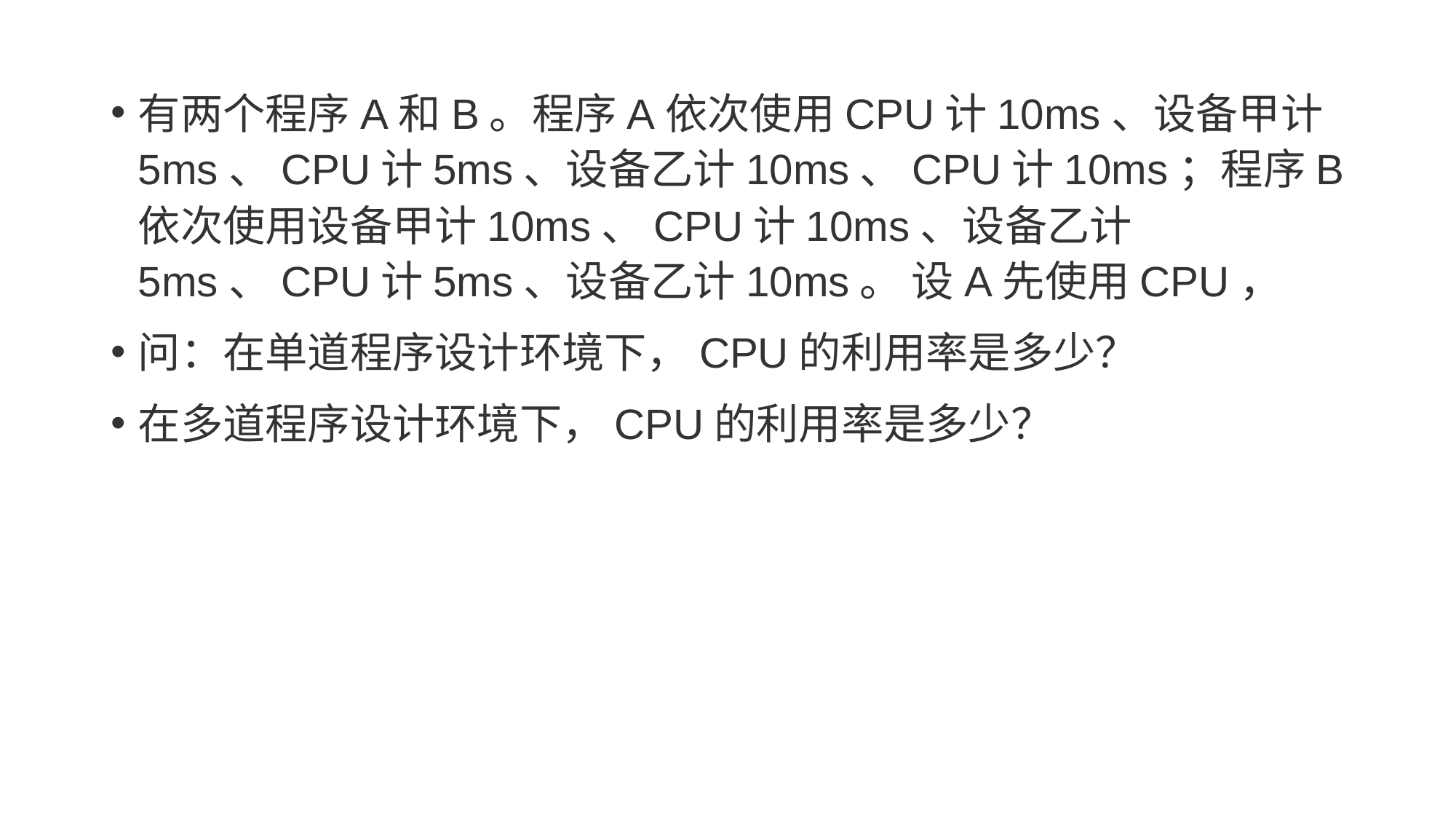

有两个程序A和B。程序A依次使用CPU计10ms、设备甲计5ms、CPU计5ms、设备乙计10ms、CPU计10ms；程序B依次使用设备甲计10ms、CPU计10ms、设备乙计5ms、CPU计5ms、设备乙计10ms。 设A先使用CPU，
问：在单道程序设计环境下，CPU的利用率是多少？
在多道程序设计环境下，CPU的利用率是多少？